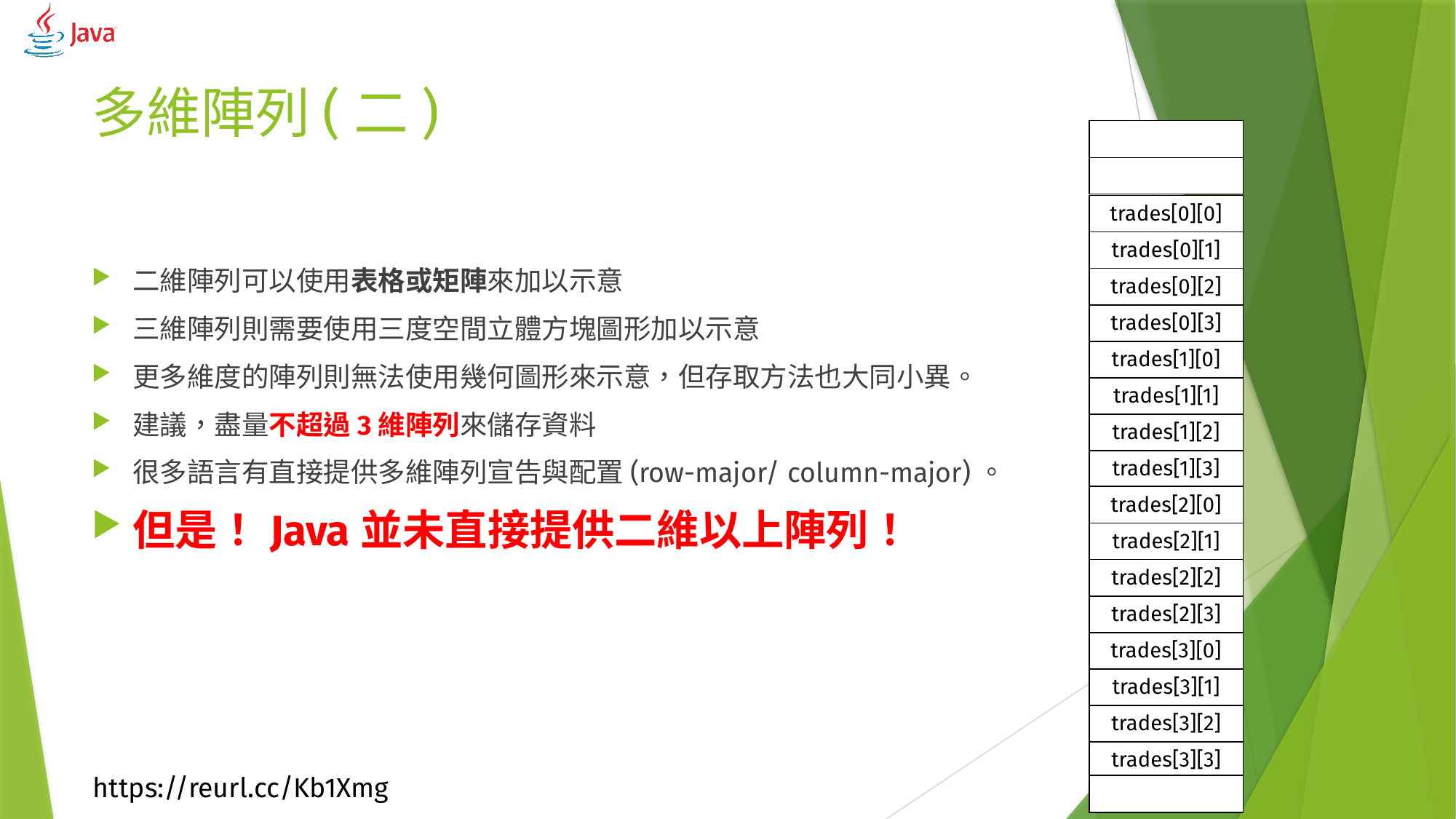

# 多維陣列(二)
|  |
| --- |
|  |
| --- |
| trades[0][0] |
| --- |
| trades[0][1] |
| trades[0][2] |
| trades[0][3] |
| trades[1][0] |
| trades[1][1] |
| trades[1][2] |
| trades[1][3] |
二維陣列可以使用表格或矩陣來加以示意
三維陣列則需要使用三度空間立體方塊圖形加以示意
更多維度的陣列則無法使用幾何圖形來示意，但存取方法也大同小異。
建議，盡量不超過3維陣列來儲存資料
很多語言有直接提供多維陣列宣告與配置(row-major/ column-major)。
但是！Java並未直接提供二維以上陣列！

| trades[2][0] |
| --- |
| trades[2][1] |
| trades[2][2] |
| trades[2][3] |
| trades[3][0] |
| trades[3][1] |
| trades[3][2] |
| trades[3][3] |
|  |
| --- |